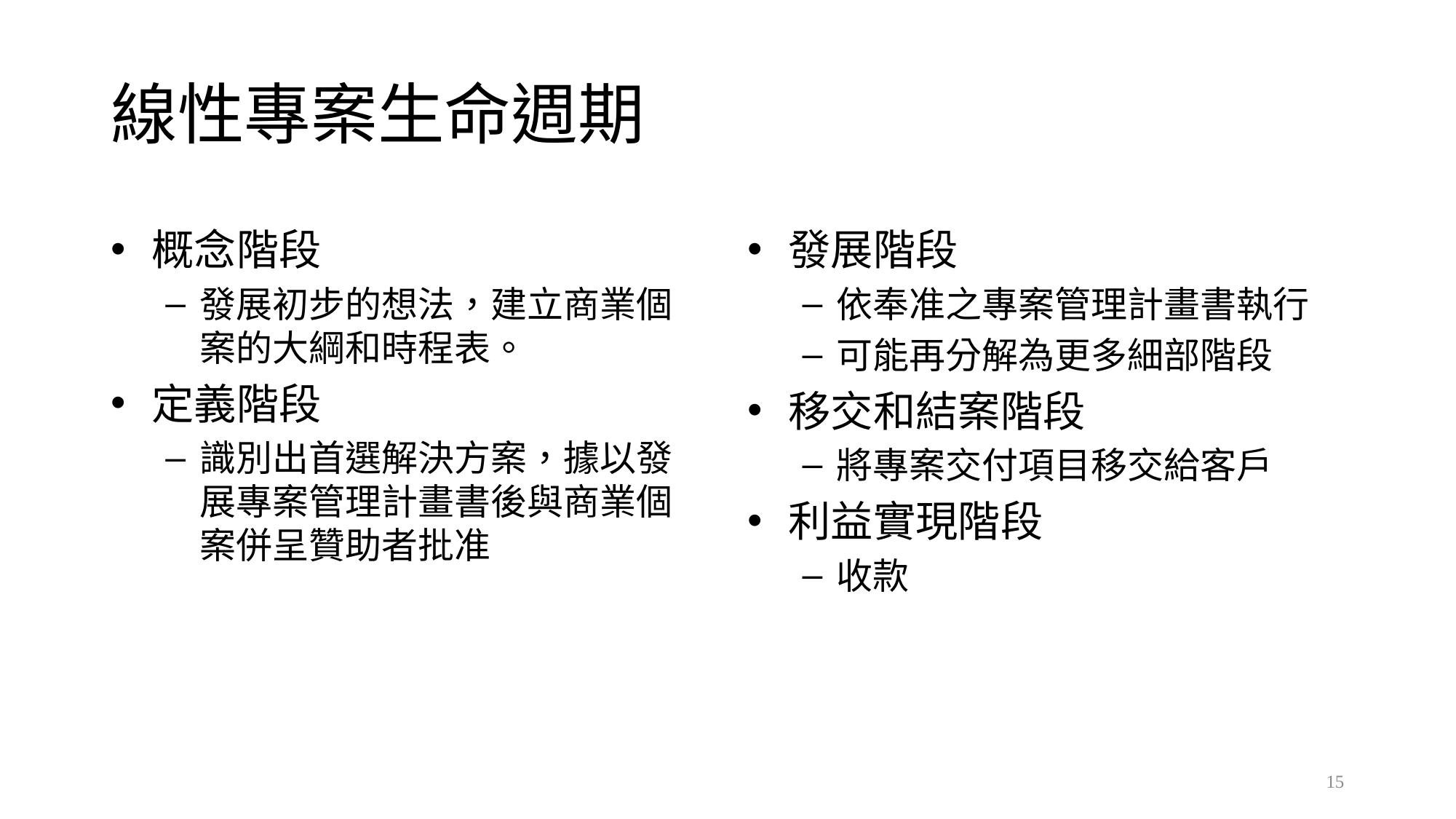

# 線性專案生命週期
概念階段
發展初步的想法，建立商業個案的大綱和時程表。
定義階段
識別出首選解決方案，據以發展專案管理計畫書後與商業個案併呈贊助者批准
發展階段
依奉准之專案管理計畫書執行
可能再分解為更多細部階段
移交和結案階段
將專案交付項目移交給客戶
利益實現階段
收款

15